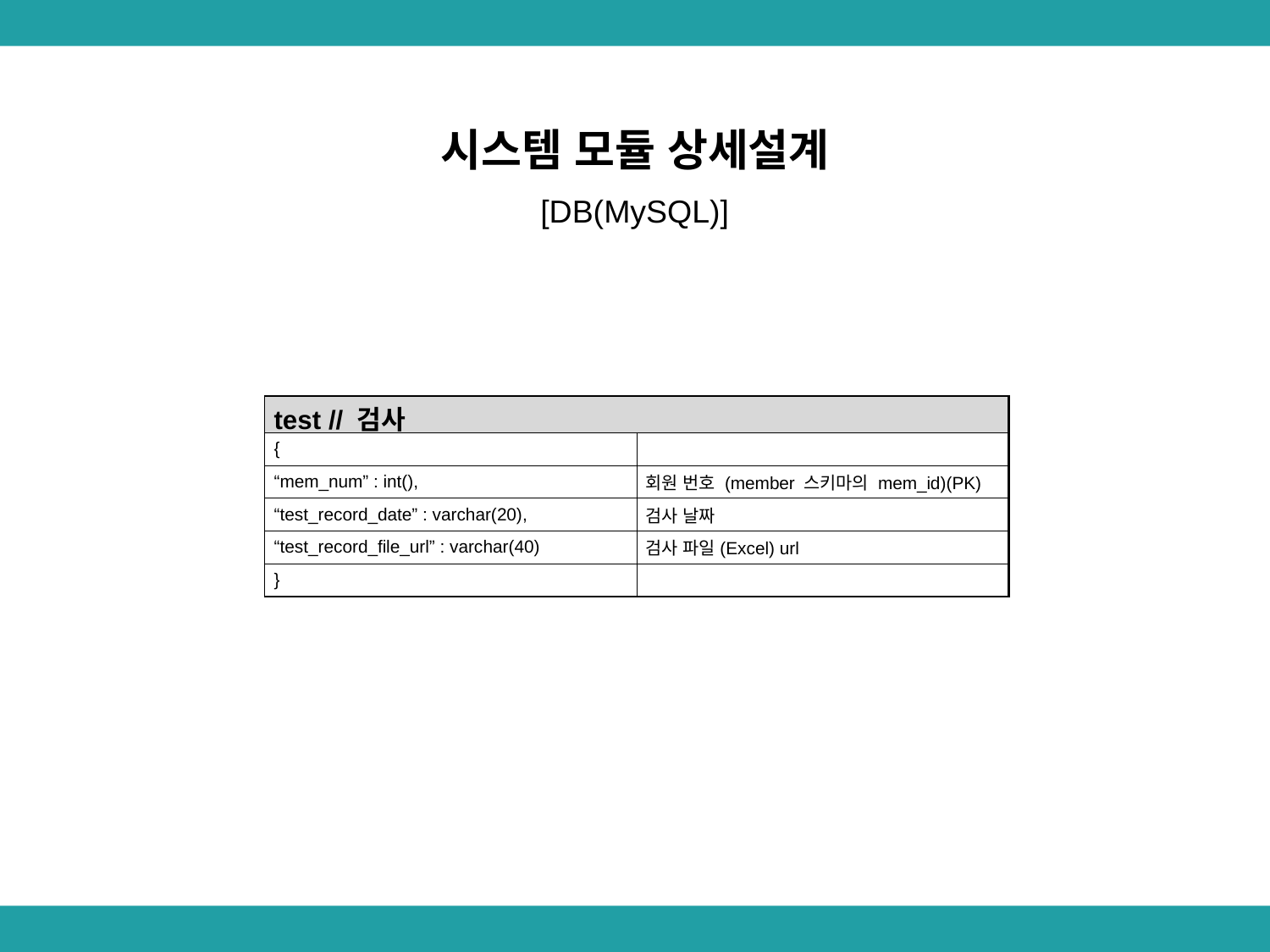

시스템 모듈 상세설계
[DB(MySQL)]
| test // 검사 |  |
| --- | --- |
| { |  |
| “mem\_num” : int(), | 회원 번호 (member 스키마의 mem\_id)(PK) |
| “test\_record\_date” : varchar(20), | 검사 날짜 |
| “test\_record\_file\_url” : varchar(40) | 검사 파일(Excel) url |
| } |  |